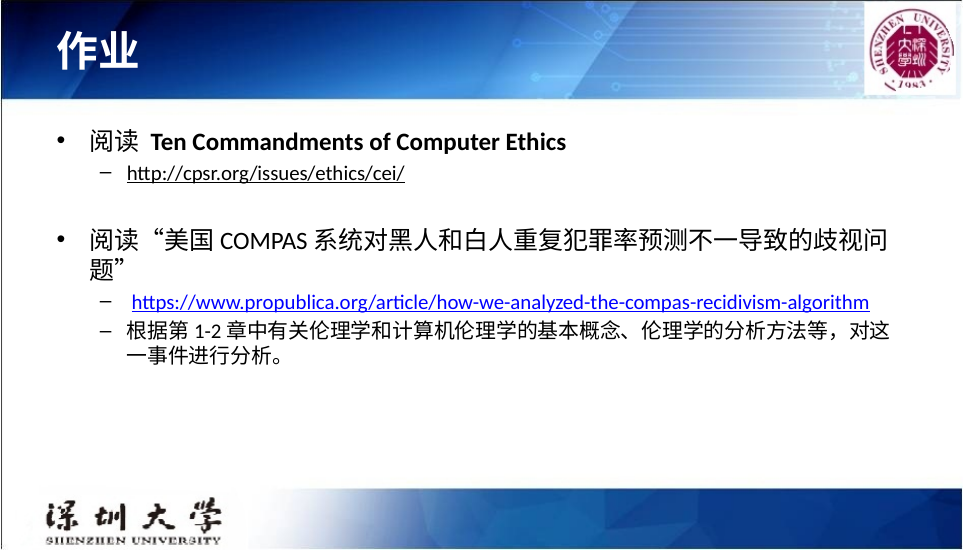

# 作业
阅读 Ten Commandments of Computer Ethics
http://cpsr.org/issues/ethics/cei/

阅读“美国COMPAS系统对黑人和白人重复犯罪率预测不一导致的歧视问题”
 https://www.propublica.org/article/how-we-analyzed-the-compas-recidivism-algorithm
根据第1-2章中有关伦理学和计算机伦理学的基本概念、伦理学的分析方法等，对这一事件进行分析。
34